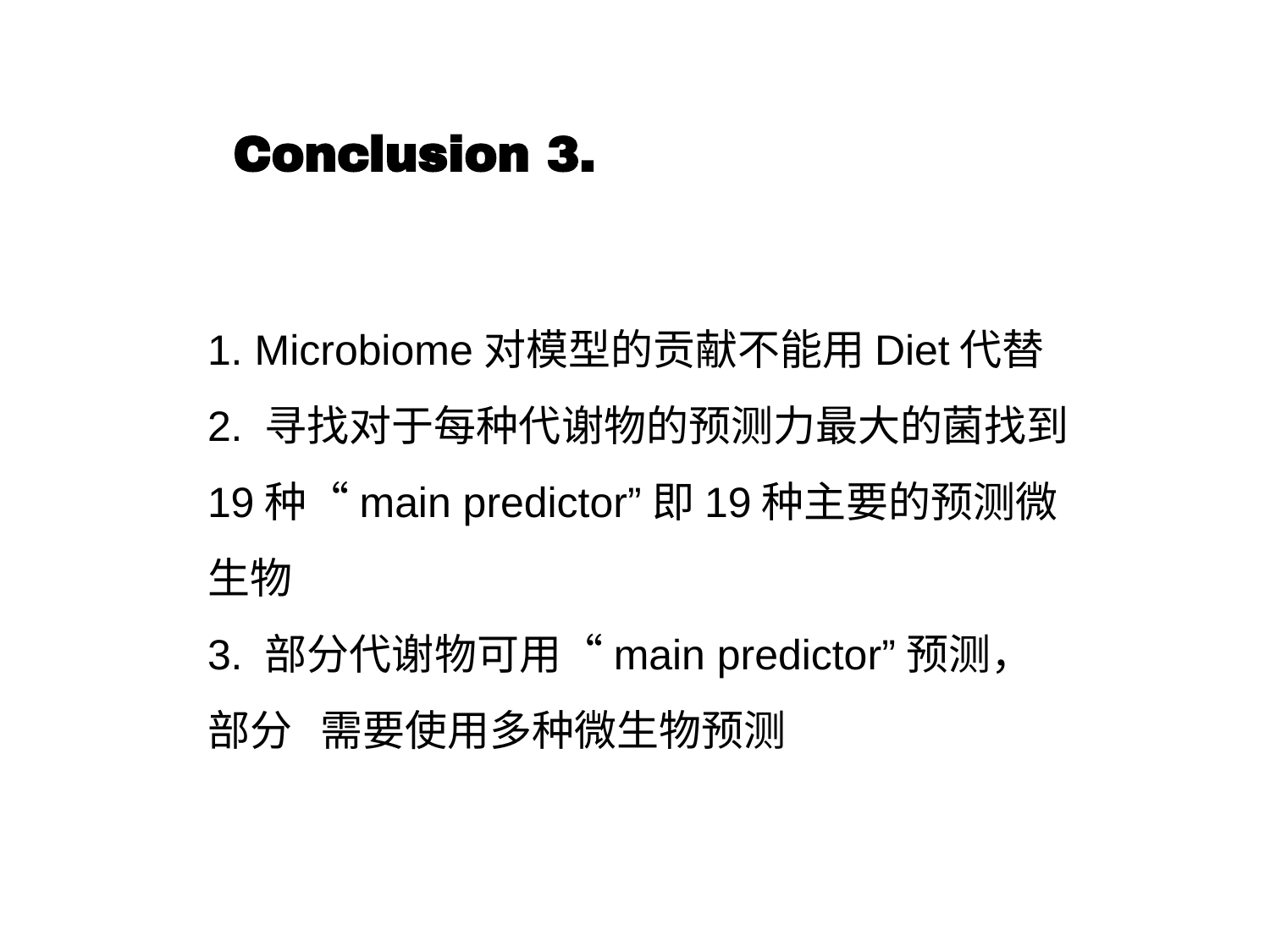

Conclusion 3.
1. Microbiome对模型的贡献不能用Diet代替
2. 寻找对于每种代谢物的预测力最大的菌找到19种“main predictor”即19种主要的预测微生物
3. 部分代谢物可用“main predictor”预测，部分   需要使用多种微生物预测